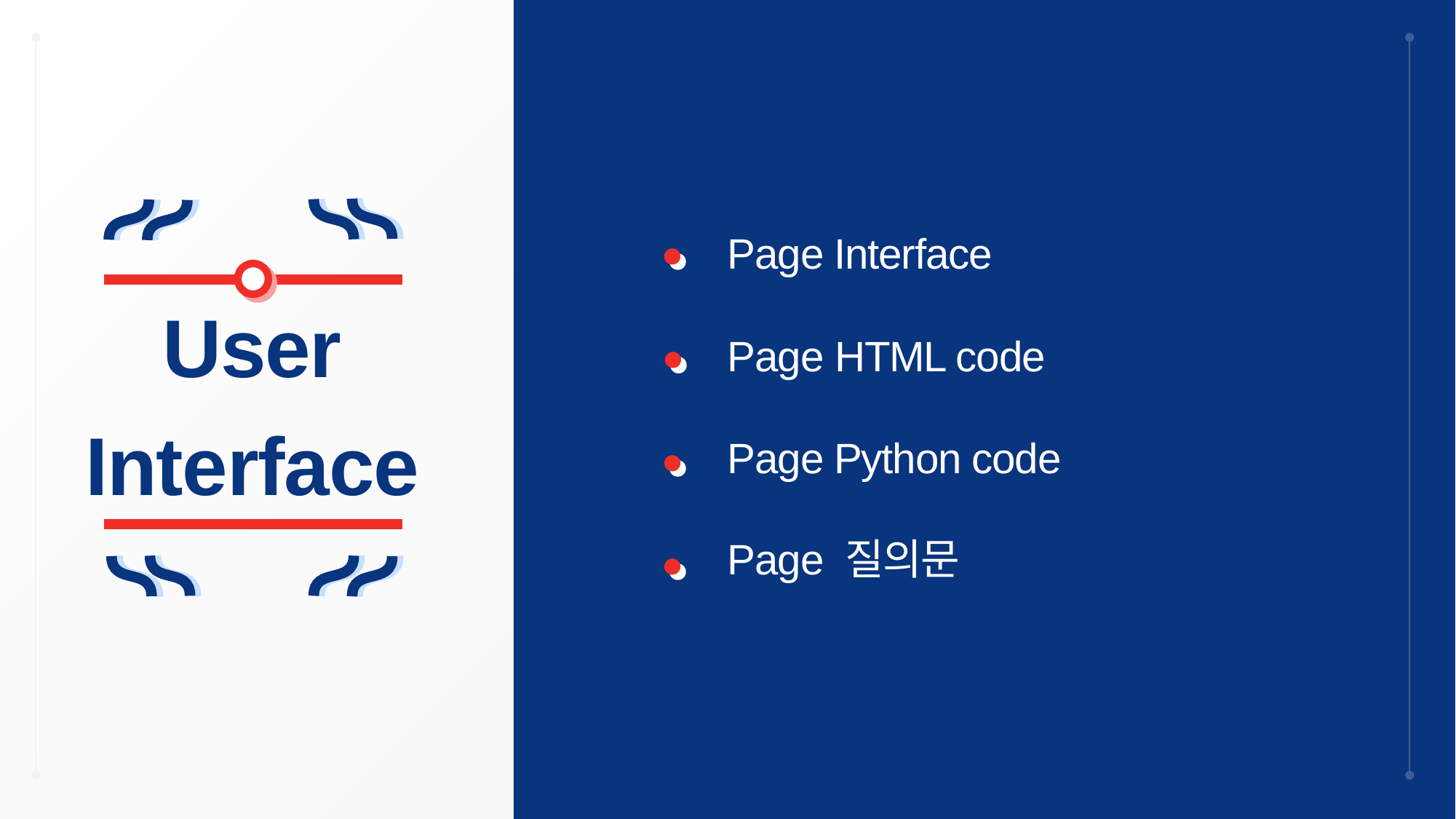

Page Interface

Page HTML code

Page Python code

Page 질의문

User
Interface